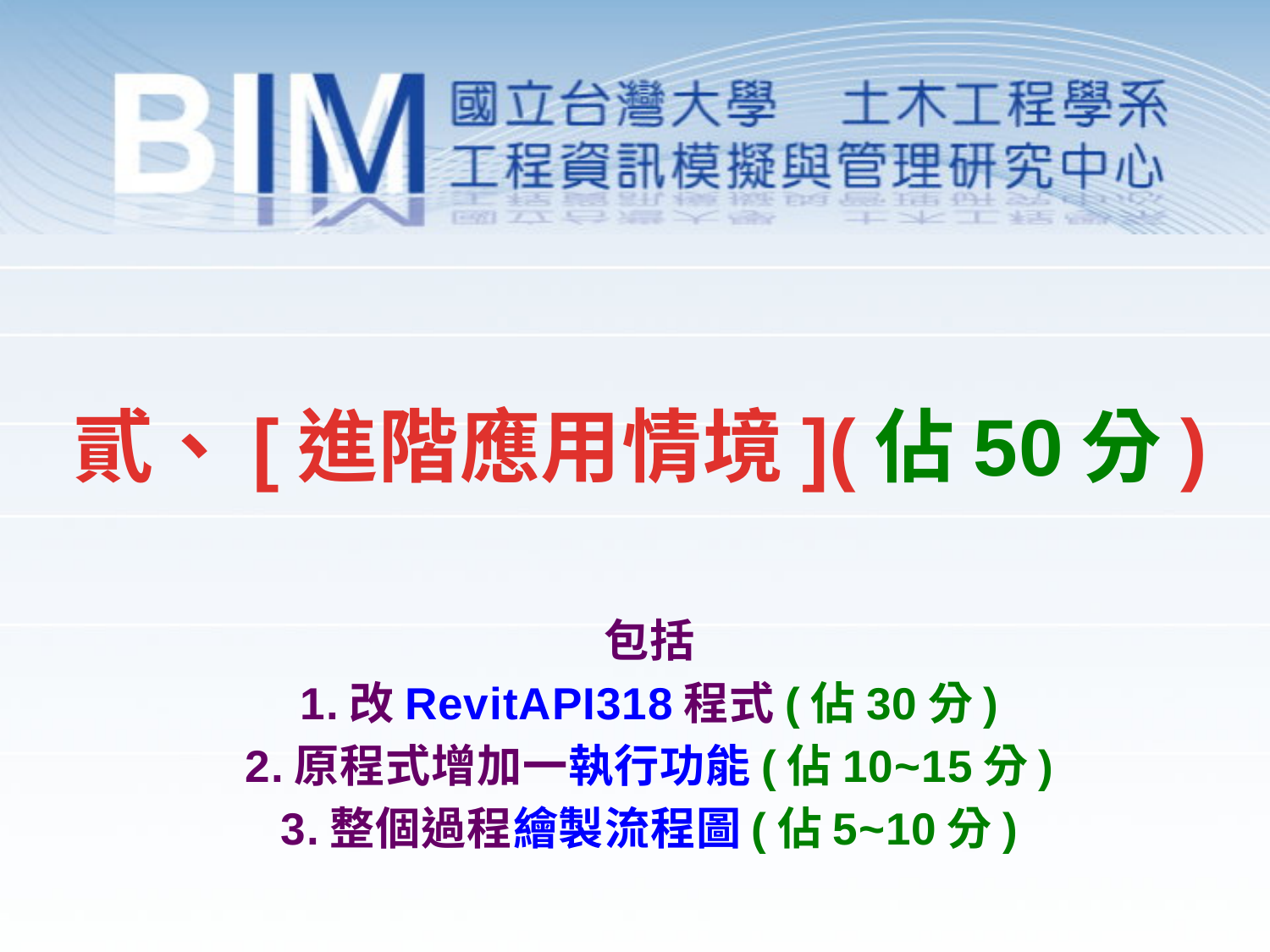

# 貳、[進階應用情境](佔50分)
包括
1.改RevitAPI318程式(佔30分)
2.原程式增加一執行功能(佔10~15分)
3.整個過程繪製流程圖(佔5~10分)